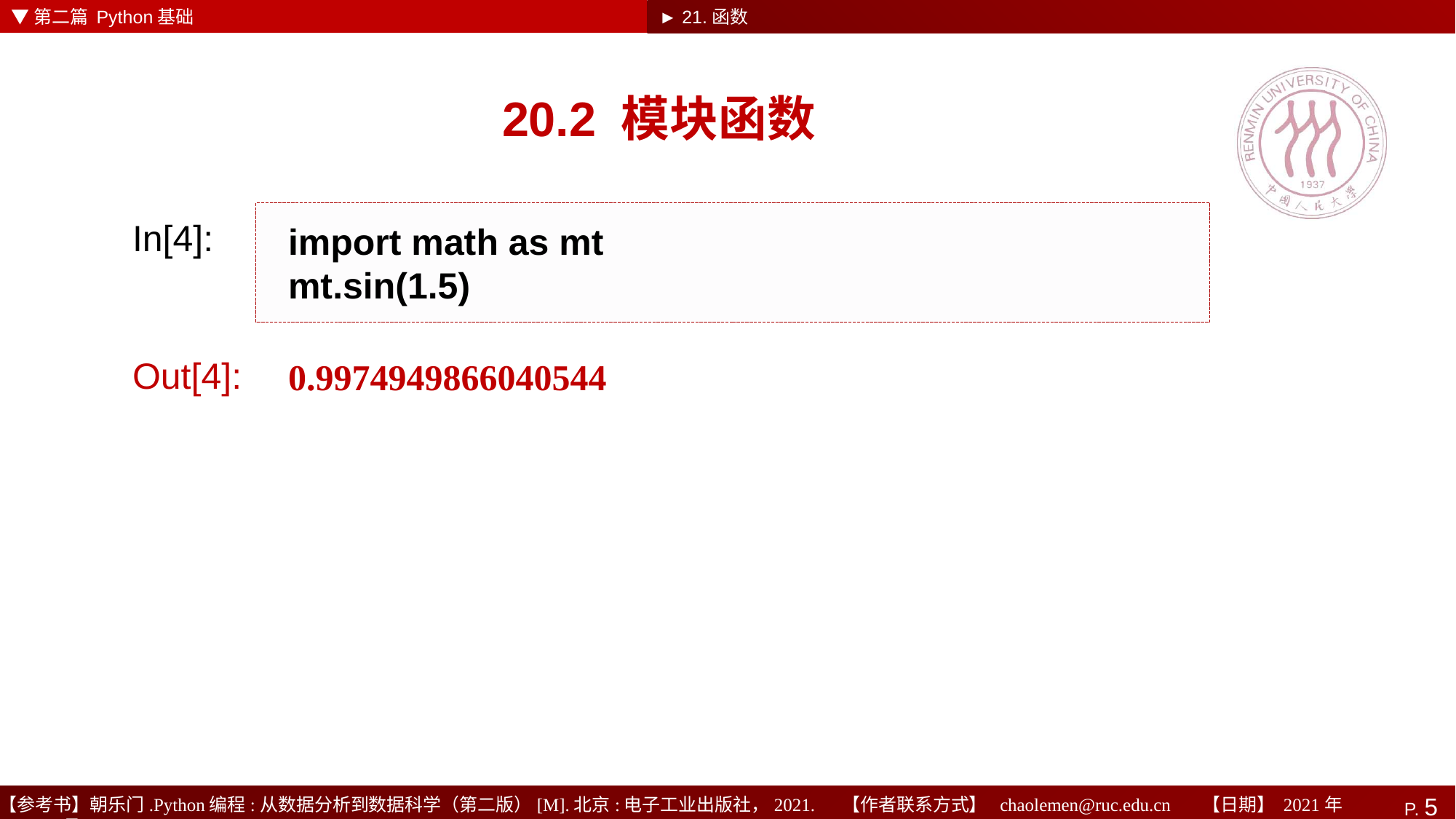

▼第二篇 Python基础
► 21.函数
# 20.2 模块函数
import math as mt
mt.sin(1.5)
In[4]:
0.9974949866040544
Out[4]: